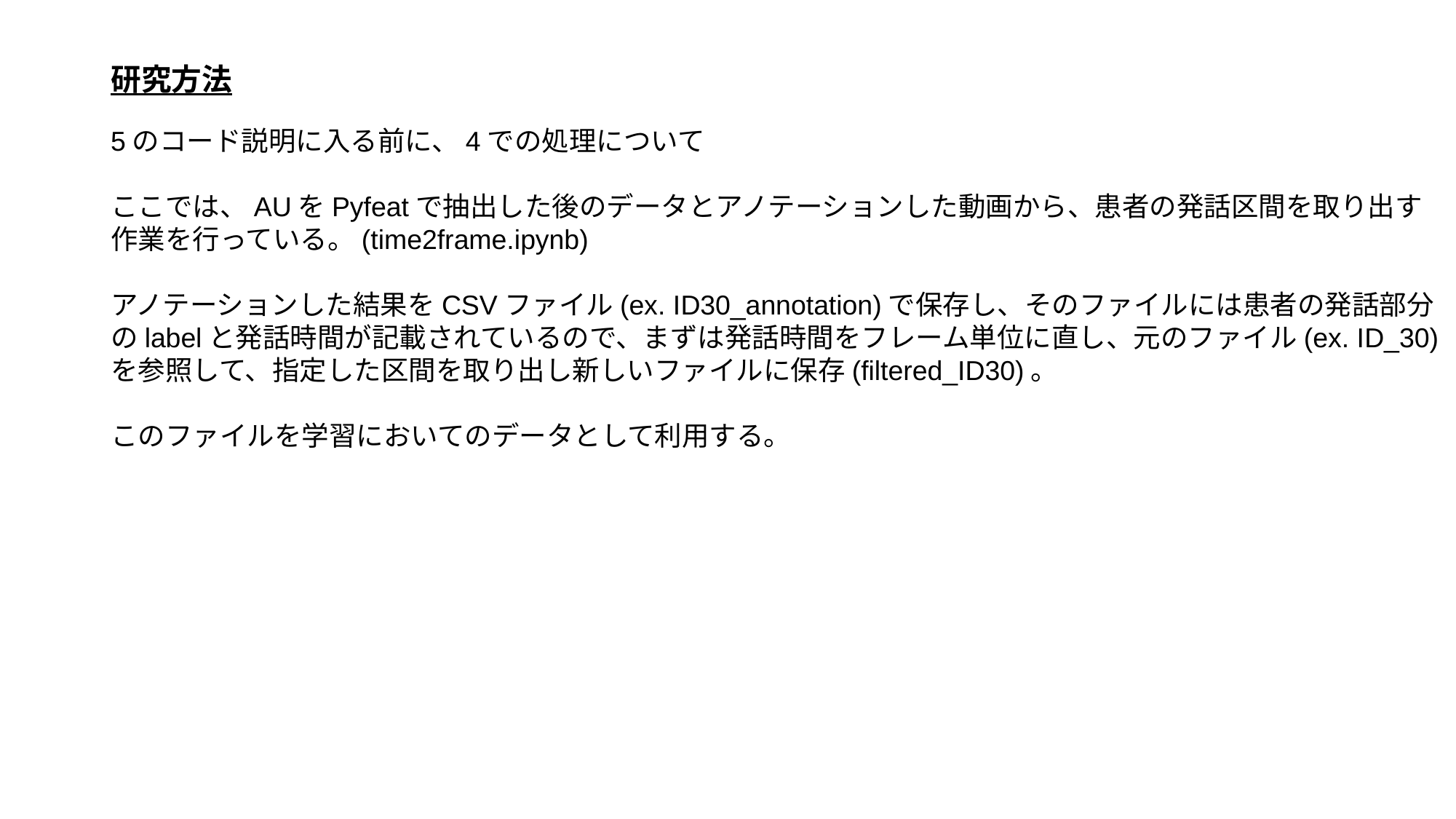

# 研究方法
5のコード説明に入る前に、4での処理について

ここでは、AUをPyfeatで抽出した後のデータとアノテーションした動画から、患者の発話区間を取り出す
作業を行っている。(time2frame.ipynb)

アノテーションした結果をCSVファイル(ex. ID30_annotation)で保存し、そのファイルには患者の発話部分のlabelと発話時間が記載されているので、まずは発話時間をフレーム単位に直し、元のファイル(ex. ID_30)を参照して、指定した区間を取り出し新しいファイルに保存(filtered_ID30)。

このファイルを学習においてのデータとして利用する。